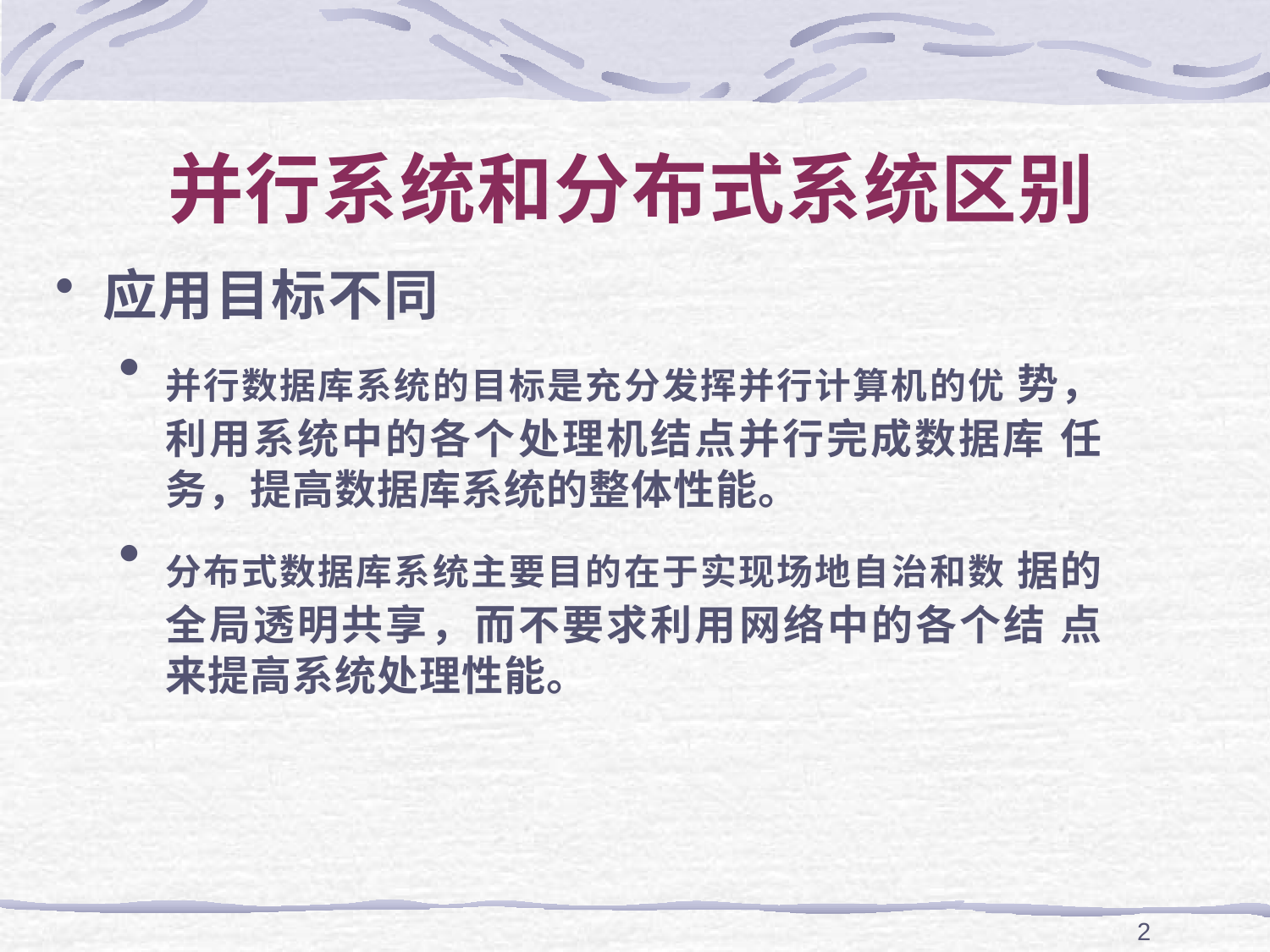

# 并行系统和分布式系统区别
应用目标不同
并行数据库系统的目标是充分发挥并行计算机的优 势，利用系统中的各个处理机结点并行完成数据库 任务，提高数据库系统的整体性能。
分布式数据库系统主要目的在于实现场地自治和数 据的全局透明共享，而不要求利用网络中的各个结 点来提高系统处理性能。

20